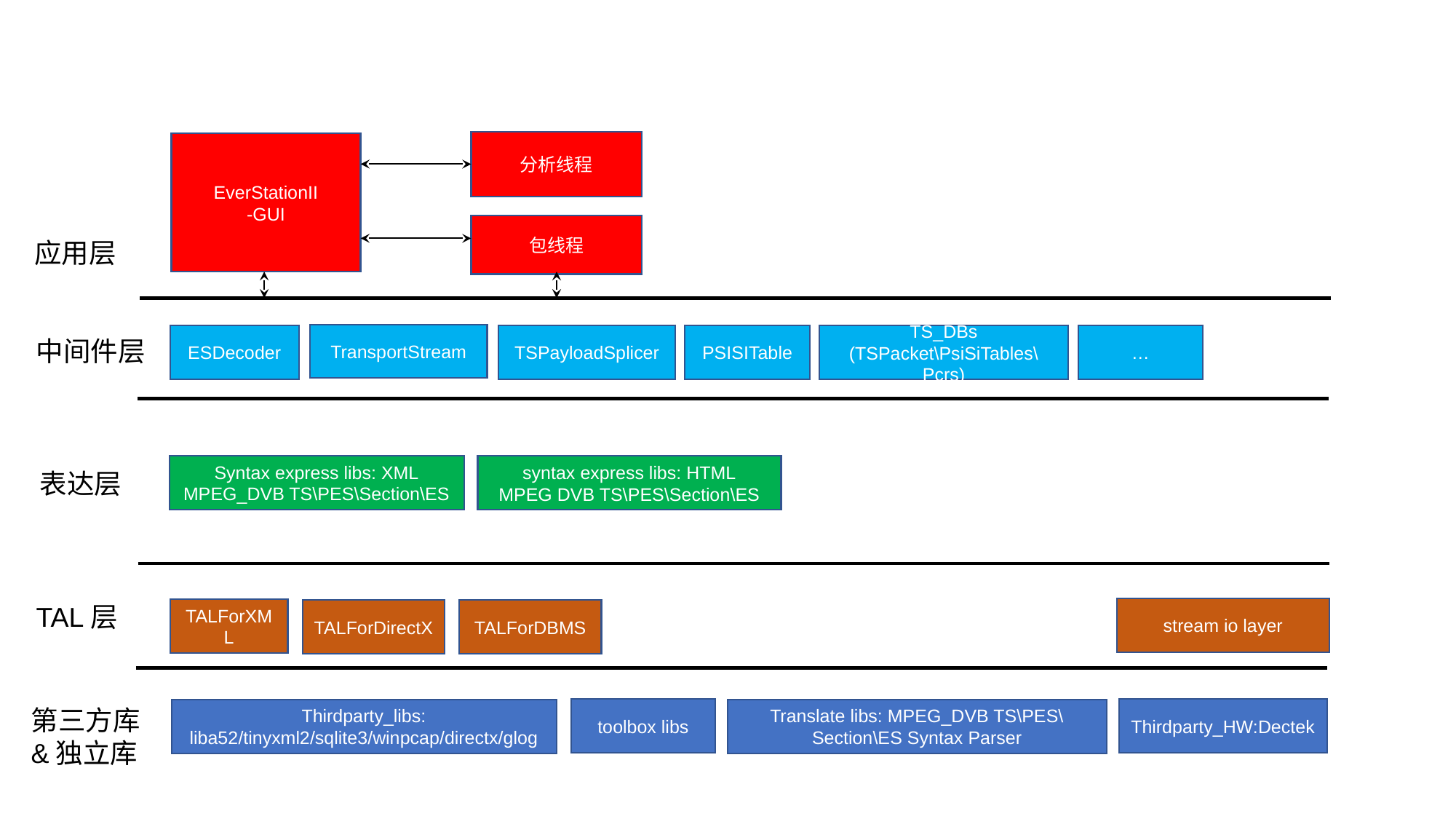

分析线程
EverStationII
-GUI
包线程
应用层
TransportStream
ESDecoder
TSPayloadSplicer
PSISITable
…
TS_DBs
(TSPacket\PsiSiTables\Pcrs)
中间件层
Syntax express libs: XML
MPEG_DVB TS\PES\Section\ES
syntax express libs: HTML
MPEG DVB TS\PES\Section\ES
表达层
TAL层
stream io layer
TALForXML
TALForDirectX
TALForDBMS
第三方库&独立库
toolbox libs
Thirdparty_HW:Dectek
Translate libs: MPEG_DVB TS\PES\Section\ES Syntax Parser
Thirdparty_libs: liba52/tinyxml2/sqlite3/winpcap/directx/glog